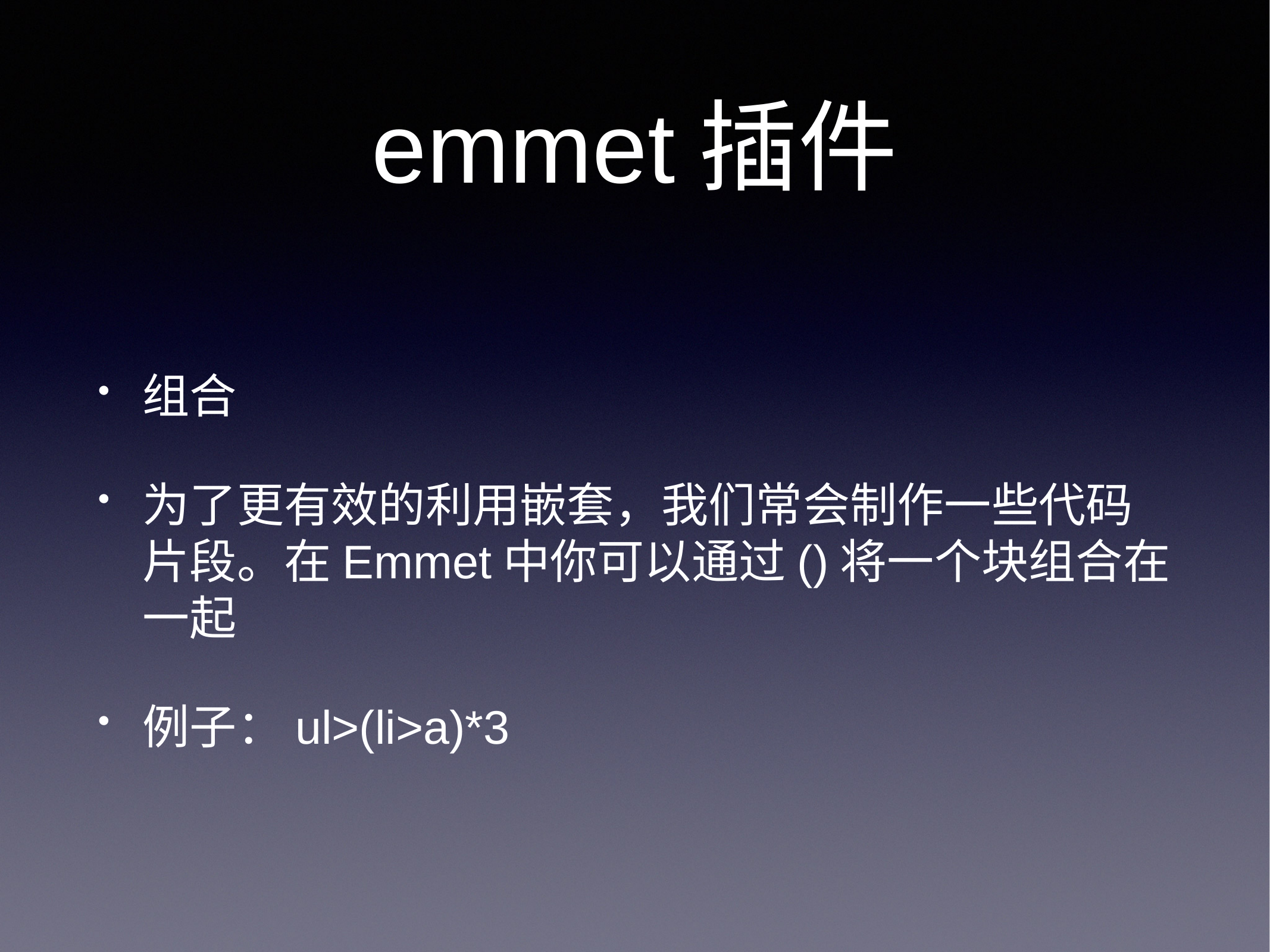

# emmet插件
组合
为了更有效的利用嵌套，我们常会制作一些代码片段。在Emmet中你可以通过()将一个块组合在一起
例子：ul>(li>a)*3